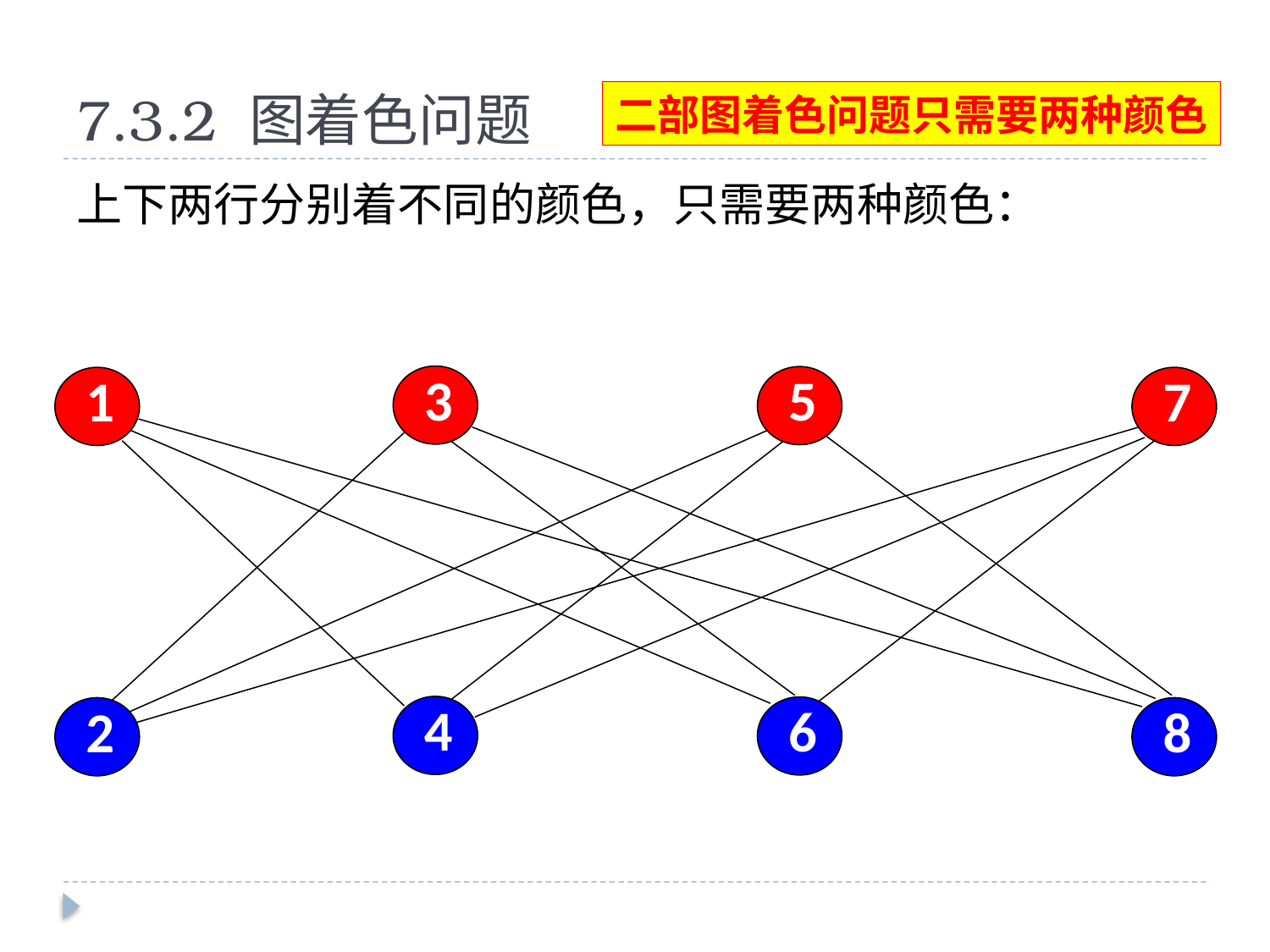

# 7.3.2 图着色问题
二部图着色问题只需要两种颜色
上下两行分别着不同的颜色，只需要两种颜色：
3
5
1
7

4
6
2
8